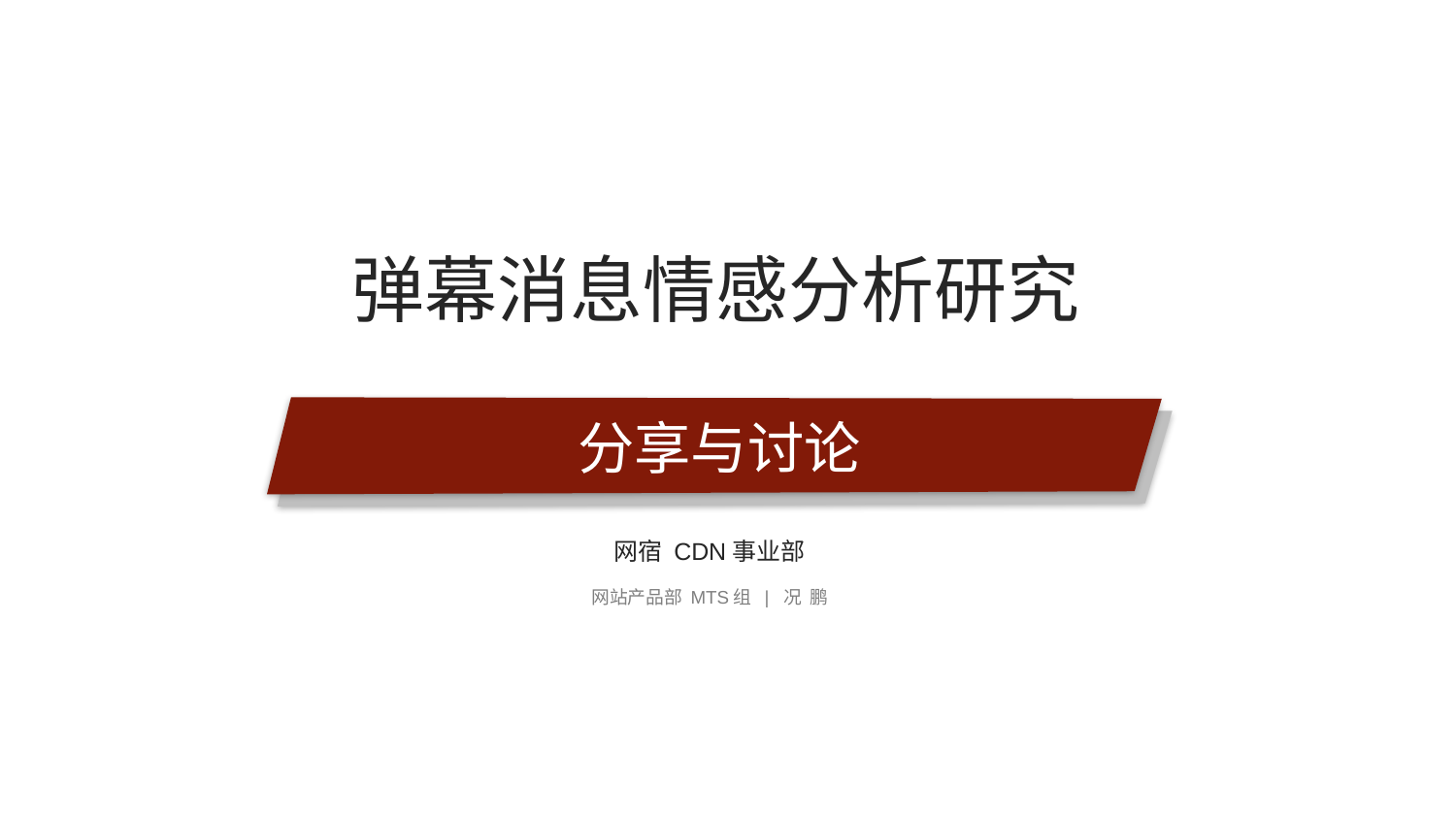

# 弹幕消息情感分析研究

分享与讨论

网宿 CDN事业部
网站产品部 MTS组  |  况  鹏